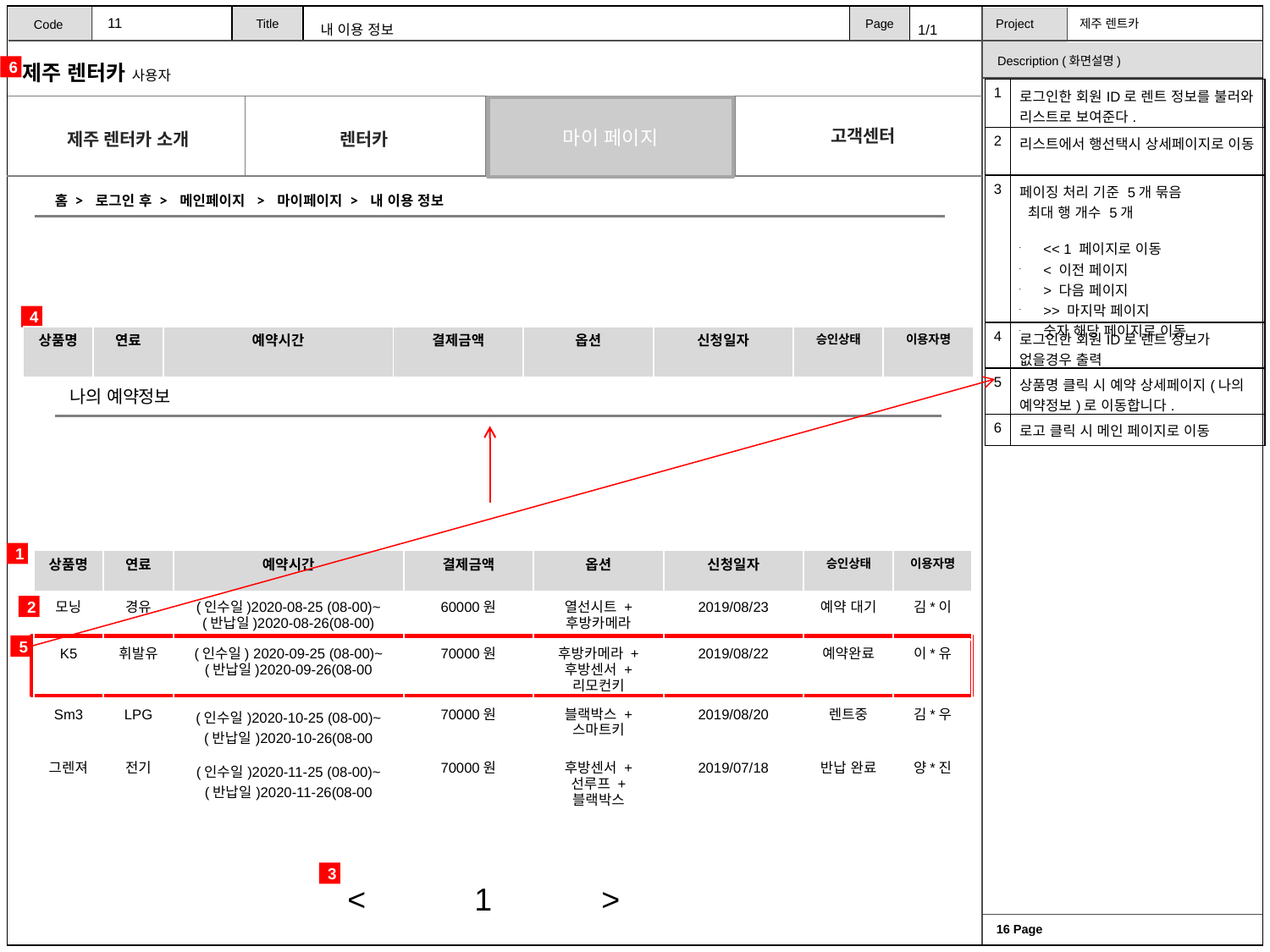

11
내 이용 정보
1/1
6
| 1 | 로그인한 회원ID로 렌트 정보를 불러와 리스트로 보여준다. |
| --- | --- |
| 2 | 리스트에서 행선택시 상세페이지로 이동 |
| 3 | 페이징 처리 기준 5개 묶음 최대 행 개수 5개 << 1 페이지로 이동 < 이전 페이지 > 다음 페이지 >> 마지막 페이지 숫자 해당 페이지로 이동 |
| 4 | 로그인한 회원ID로 렌트 정보가 없을경우 출력 |
| 5 | 상품명 클릭 시 예약 상세페이지(나의 예약정보)로 이동합니다. |
| 6 | 로고 클릭 시 메인 페이지로 이동 |
마이 페이지
홈 > 로그인 후 > 메인페이지  > 마이페이지 > 내 이용 정보
4
| 상품명 | 연료 | 예약시간 | 결제금액 | 옵션 | 신청일자 | 승인상태 | 이용자명 |
| --- | --- | --- | --- | --- | --- | --- | --- |

나의 예약정보
1
| 상품명 | 연료 | 예약시간 | 결제금액 | 옵션 | 신청일자 | 승인상태 | 이용자명 |
| --- | --- | --- | --- | --- | --- | --- | --- |
| 모닝 | 경유 | (인수일)2020-08-25 (08-00)~ (반납일)2020-08-26(08-00) | 60000원 | 열선시트 + 후방카메라 | 2019/08/23 | 예약 대기 | 김\*이 |
| K5 | 휘발유 | (인수일) 2020-09-25 (08-00)~ (반납일)2020-09-26(08-00 | 70000원 | 후방카메라 + 후방센서 + 리모컨키 | 2019/08/22 | 예약완료 | 이\*유 |
| Sm3 | LPG | (인수일)2020-10-25 (08-00)~ (반납일)2020-10-26(08-00 | 70000원 | 블랙박스 + 스마트키 | 2019/08/20 | 렌트중 | 김\*우 |
| 그렌져 | 전기 | (인수일)2020-11-25 (08-00)~ (반납일)2020-11-26(08-00 | 70000원 | 후방센서 + 선루프 + 블랙박스 | 2019/07/18 | 반납 완료 | 양\*진 |
2
5

3
<	1	>